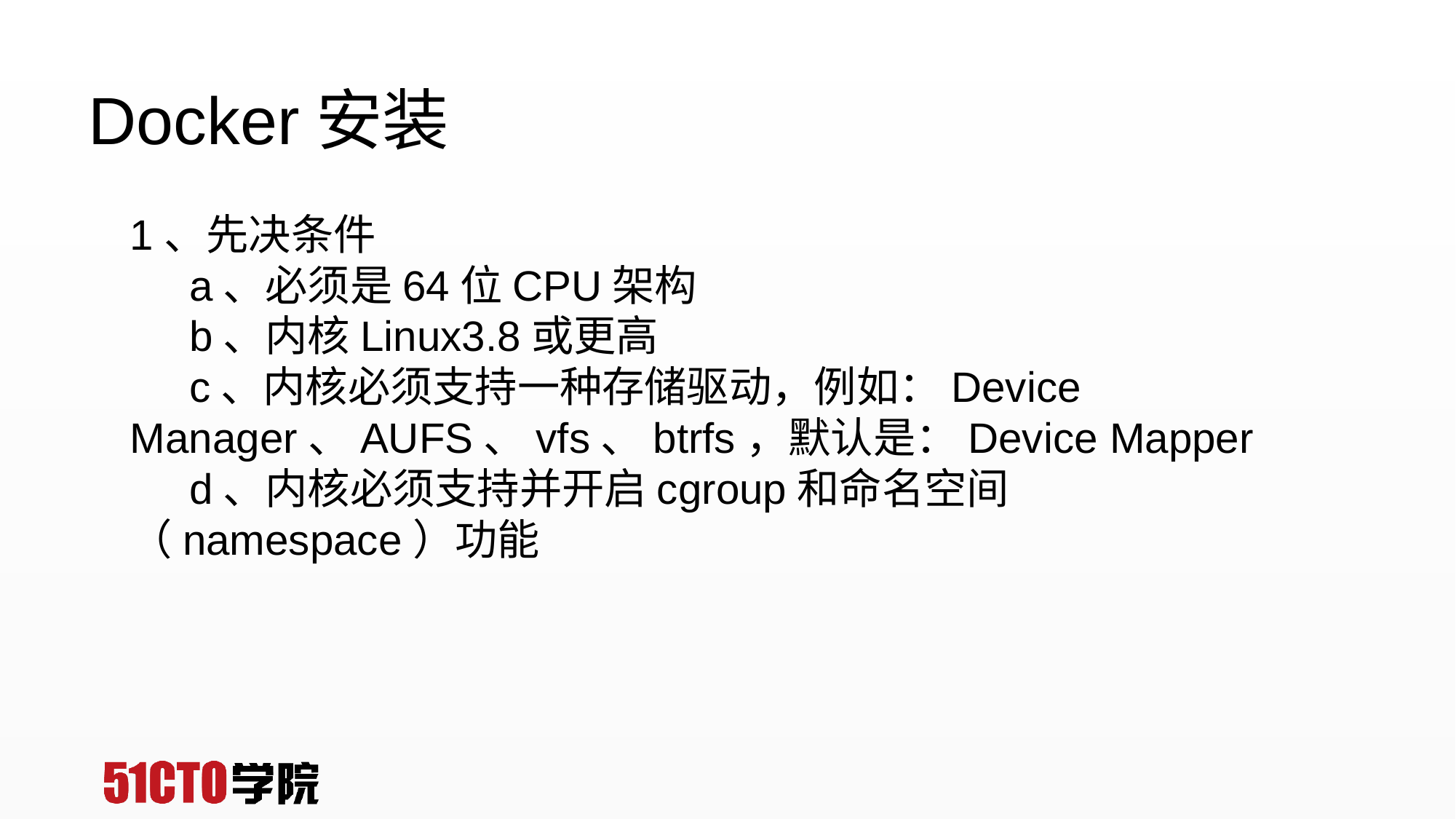

Docker安装
1、先决条件
     a、必须是64位CPU架构
     b、内核Linux3.8或更高
     c、内核必须支持一种存储驱动，例如：Device Manager、AUFS、vfs、btrfs，默认是：Device Mapper
     d、内核必须支持并开启cgroup和命名空间（namespace）功能